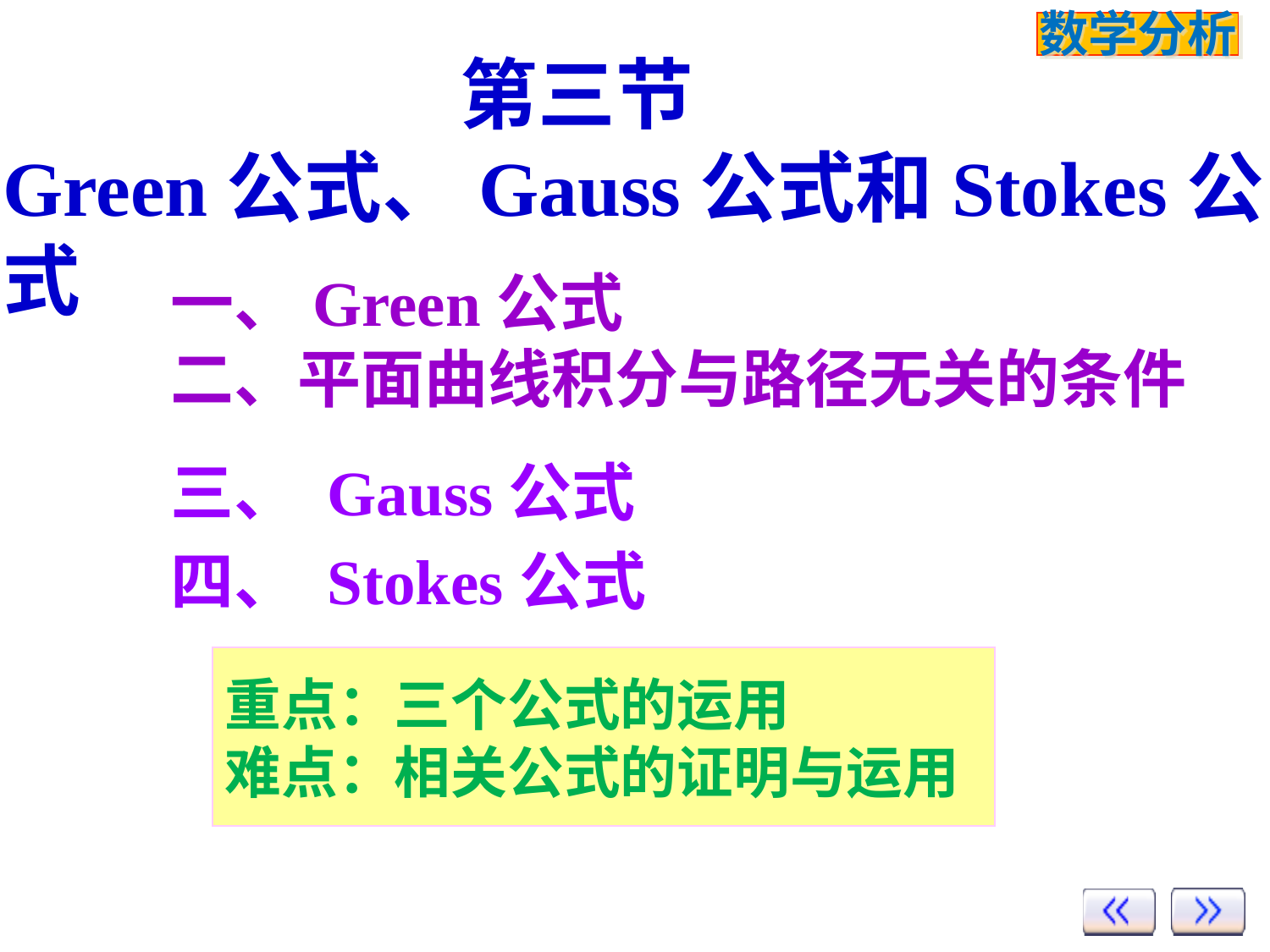

# 第三节 Green公式、Gauss公式和Stokes公式
一、Green公式
二、平面曲线积分与路径无关的条件

三、 Gauss公式
四、 Stokes公式
重点：三个公式的运用
难点：相关公式的证明与运用